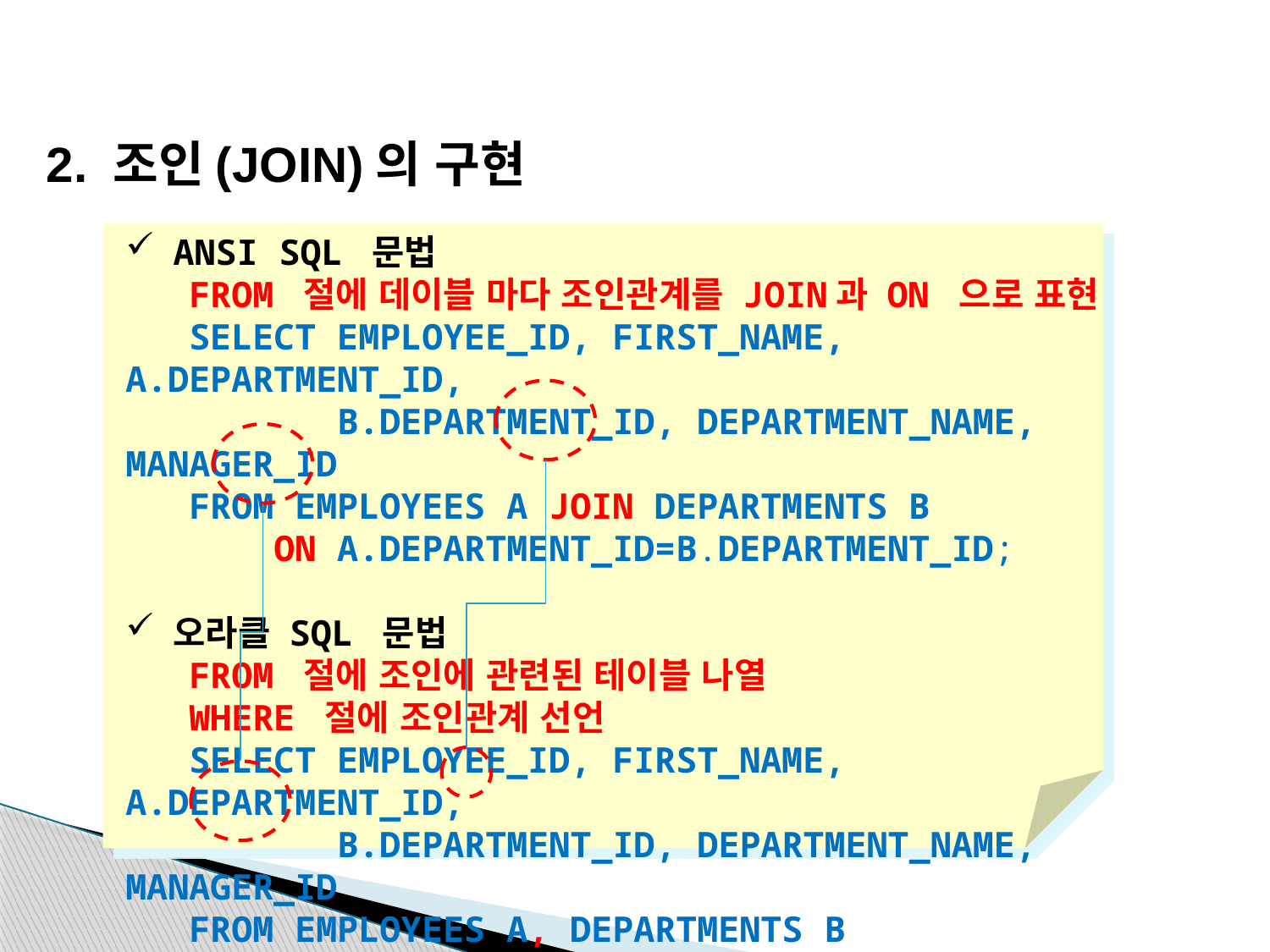

2. 조인(JOIN)의 구현
ANSI SQL 문법
   FROM 절에 데이블 마다 조인관계를 JOIN과 ON 으로 표현
   SELECT EMPLOYEE_ID, FIRST_NAME, A.DEPARTMENT_ID,
          B.DEPARTMENT_ID, DEPARTMENT_NAME, MANAGER_ID
   FROM EMPLOYEES A JOIN DEPARTMENTS B
       ON A.DEPARTMENT_ID=B.DEPARTMENT_ID;

오라클 SQL 문법
   FROM 절에 조인에 관련된 테이블 나열
   WHERE 절에 조인관계 선언
   SELECT EMPLOYEE_ID, FIRST_NAME, A.DEPARTMENT_ID,
          B.DEPARTMENT_ID, DEPARTMENT_NAME, MANAGER_ID
   FROM EMPLOYEES A, DEPARTMENTS B
    WHERE A.DEPARTMENT_ID=B.DEPARTMENT_ID;